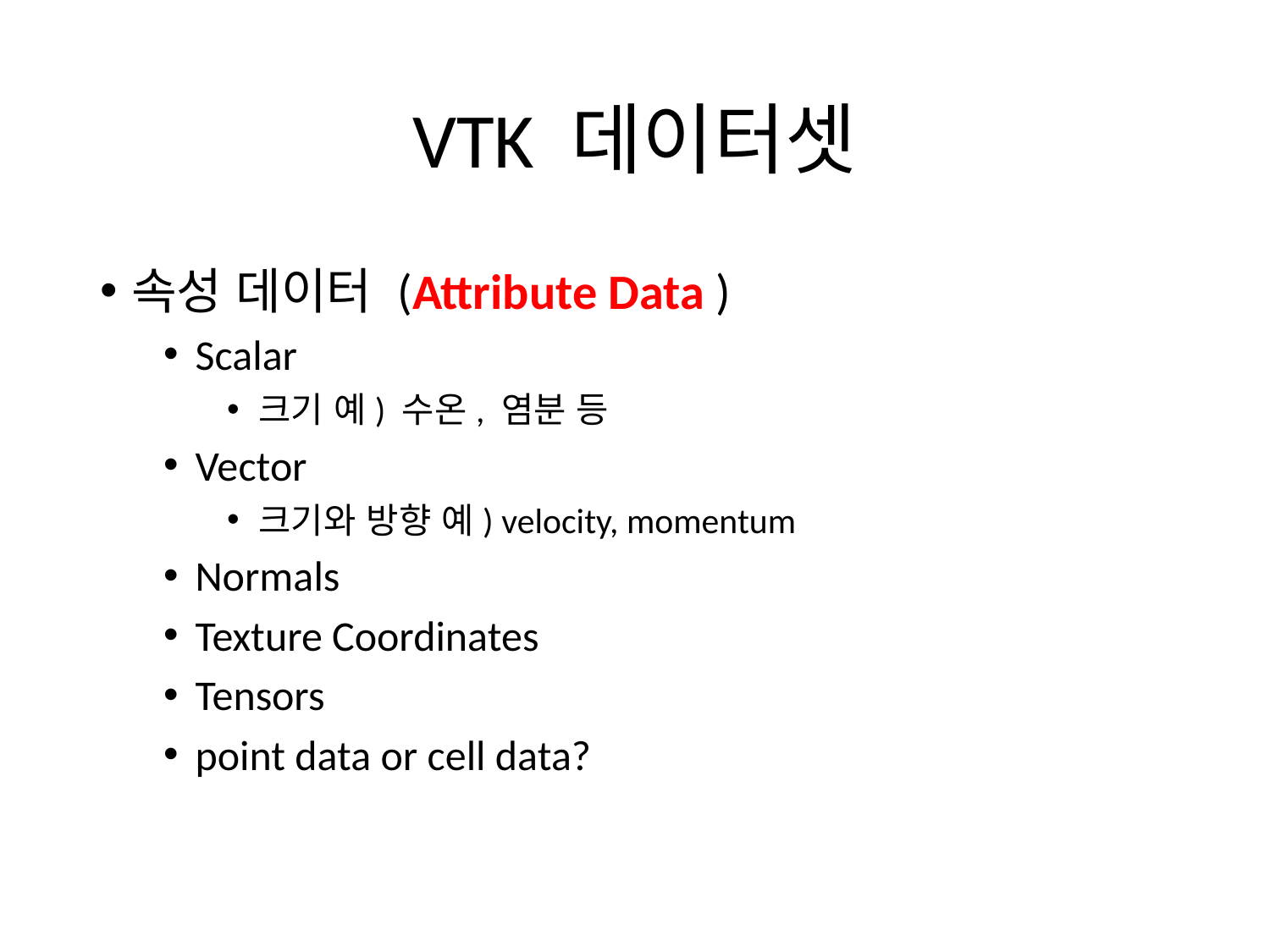

# VTK 데이터셋
속성 데이터 (Attribute Data )
Scalar
크기 예) 수온, 염분 등
Vector
크기와 방향 예) velocity, momentum
Normals
Texture Coordinates
Tensors
point data or cell data?